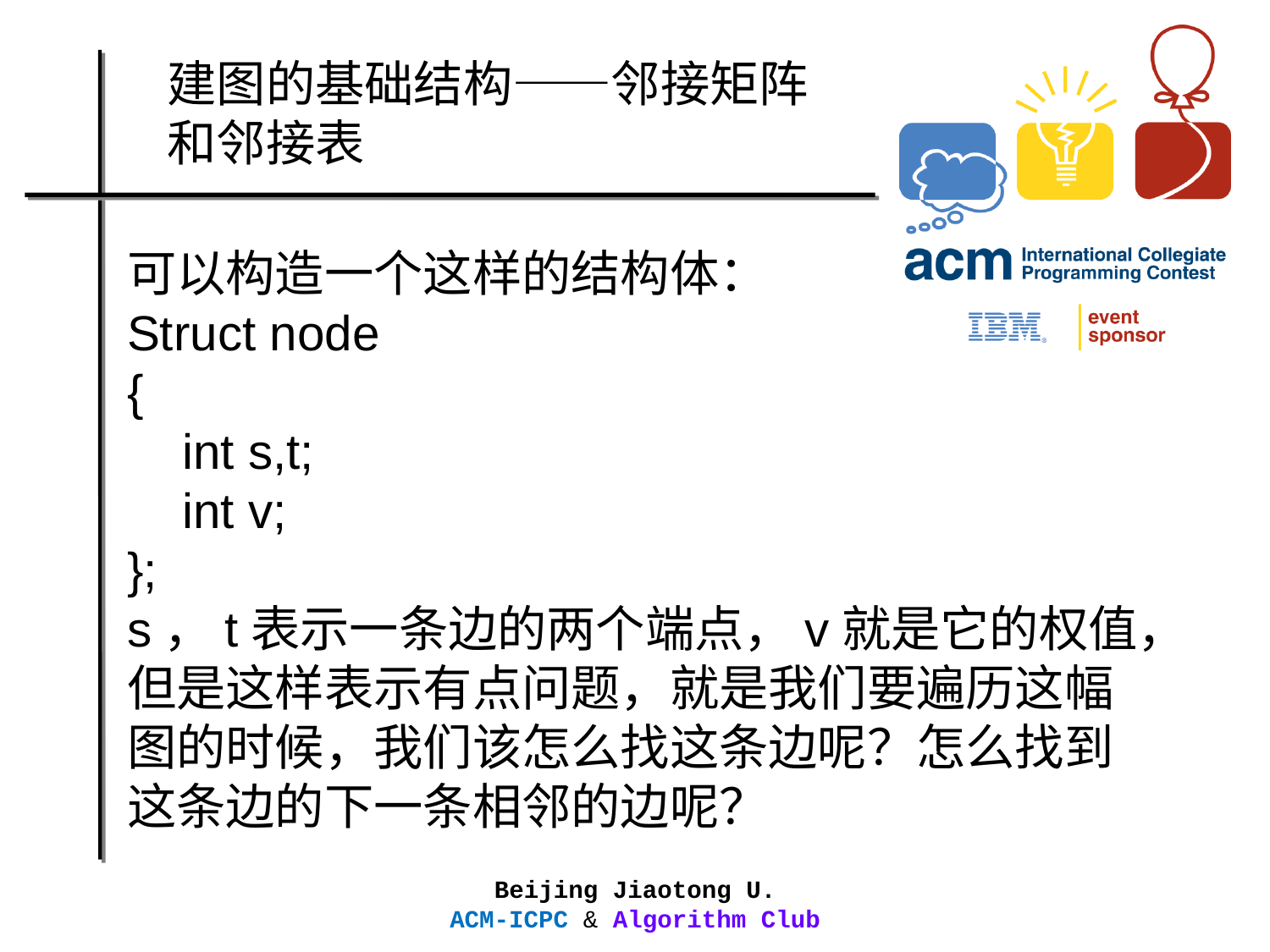

建图的基础结构——邻接矩阵和邻接表
可以构造一个这样的结构体：
Struct node
{
    int s,t;
    int v;
};
s，t表示一条边的两个端点，v就是它的权值，但是这样表示有点问题，就是我们要遍历这幅图的时候，我们该怎么找这条边呢？怎么找到这条边的下一条相邻的边呢？